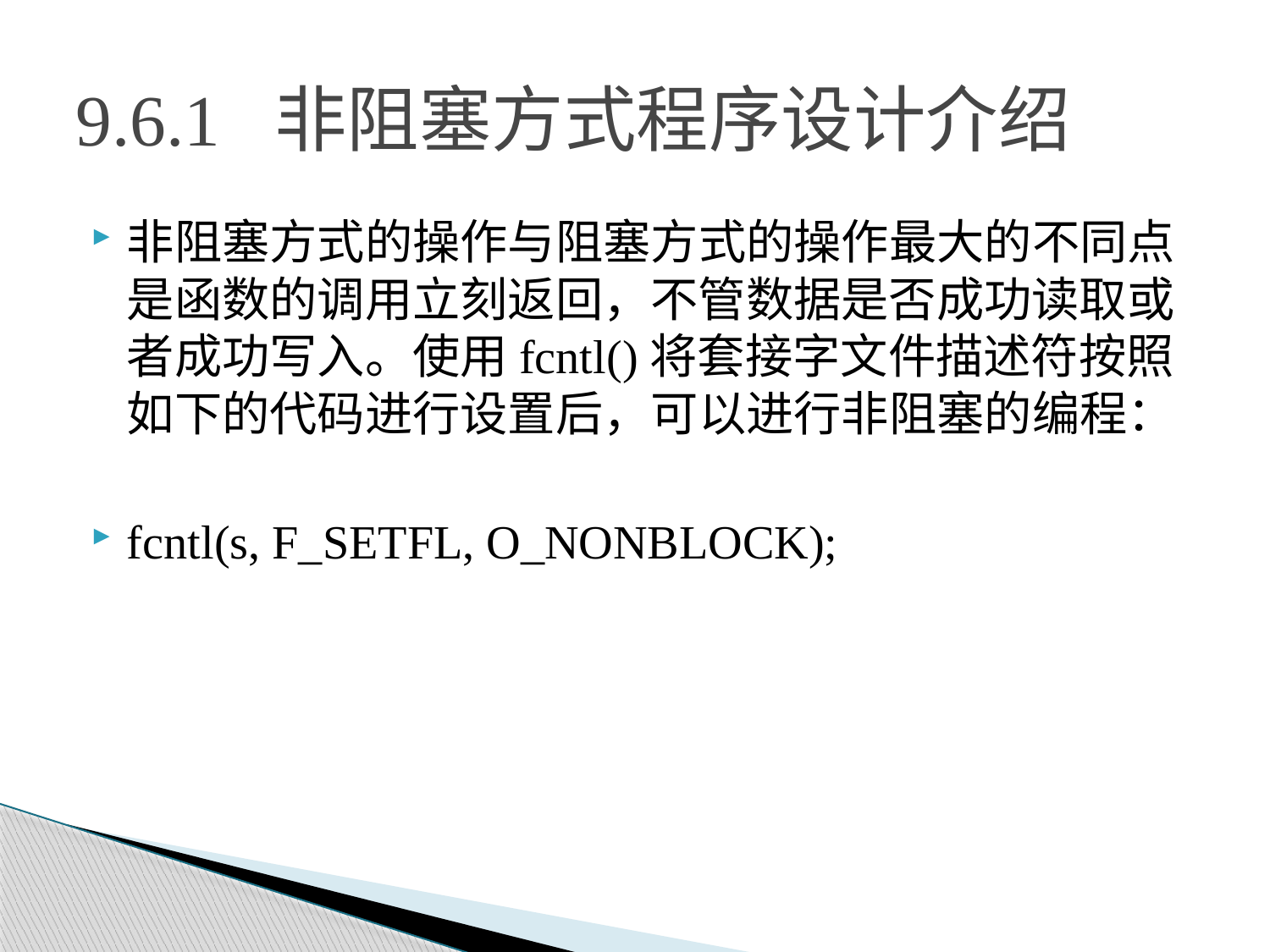

# 9.6.1  非阻塞方式程序设计介绍
非阻塞方式的操作与阻塞方式的操作最大的不同点是函数的调用立刻返回，不管数据是否成功读取或者成功写入。使用fcntl()将套接字文件描述符按照如下的代码进行设置后，可以进行非阻塞的编程：

fcntl(s, F_SETFL, O_NONBLOCK);